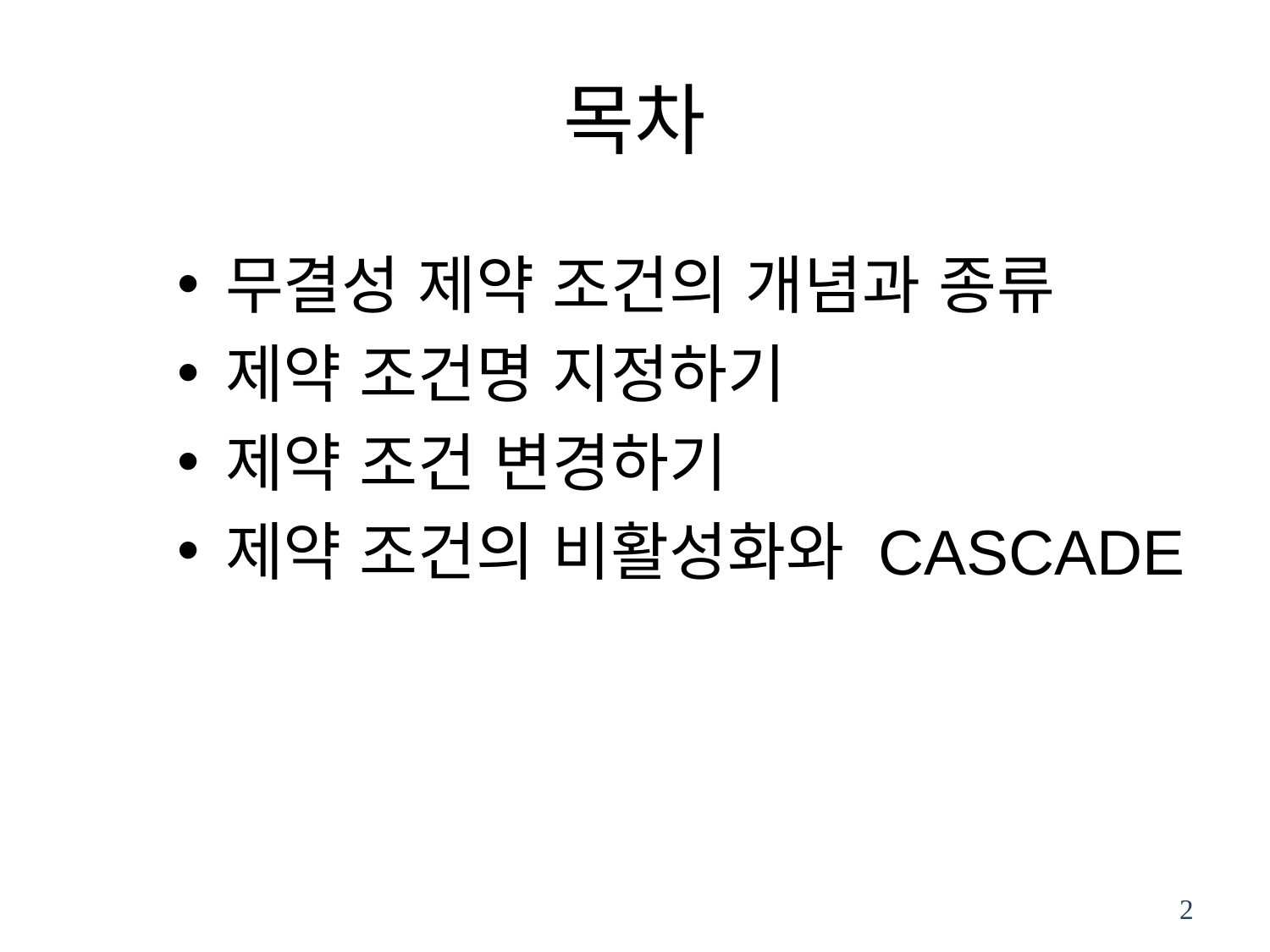

# 목차
무결성 제약 조건의 개념과 종류
제약 조건명 지정하기
제약 조건 변경하기
제약 조건의 비활성화와 CASCADE

2